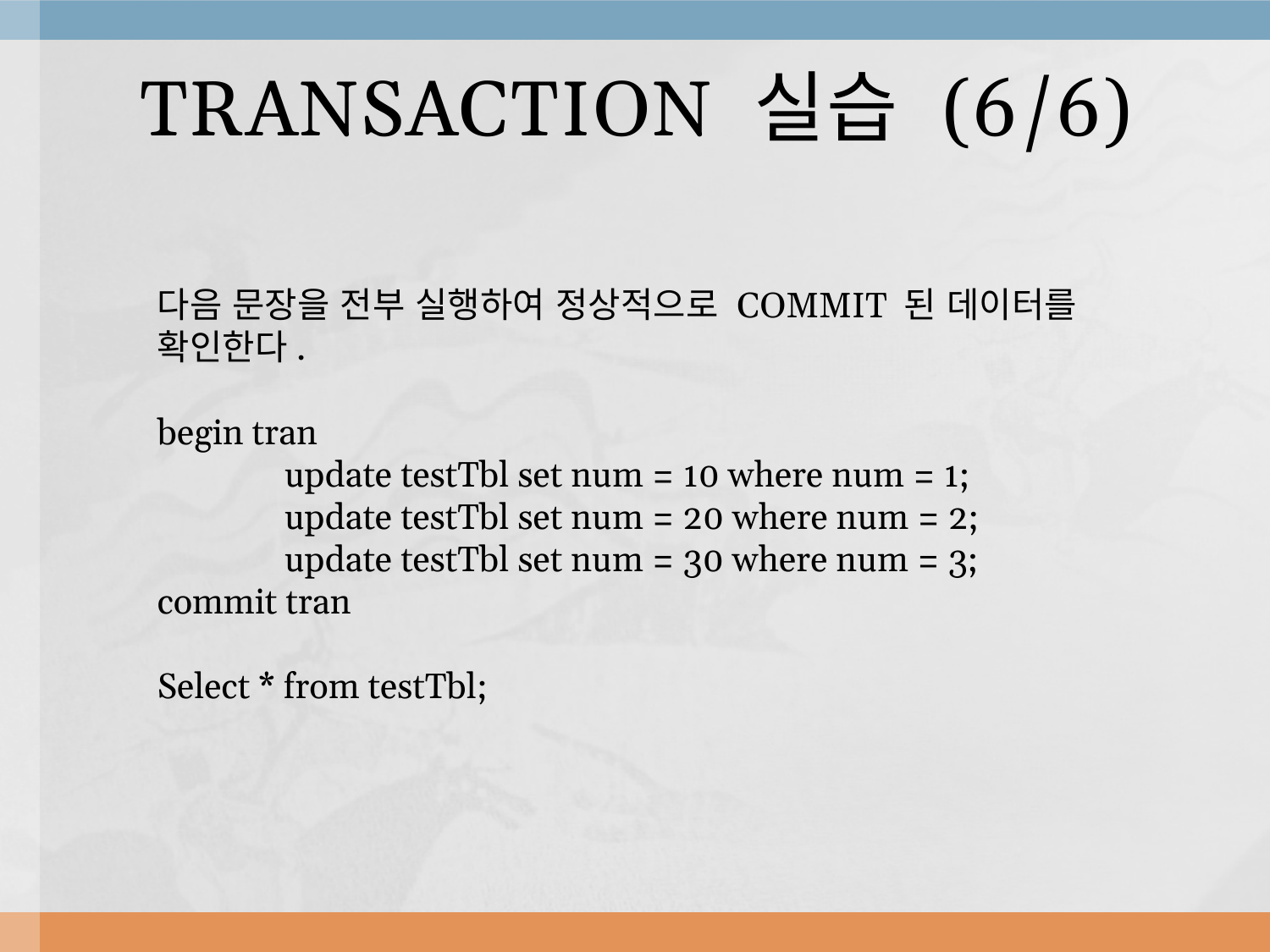

# TRANSACTION 실습 (6/6)
다음 문장을 전부 실행하여 정상적으로 COMMIT 된 데이터를
확인한다.

begin tran
	update testTbl set num = 10 where num = 1;
	update testTbl set num = 20 where num = 2;
	update testTbl set num = 30 where num = 3;
commit tran

Select * from testTbl;